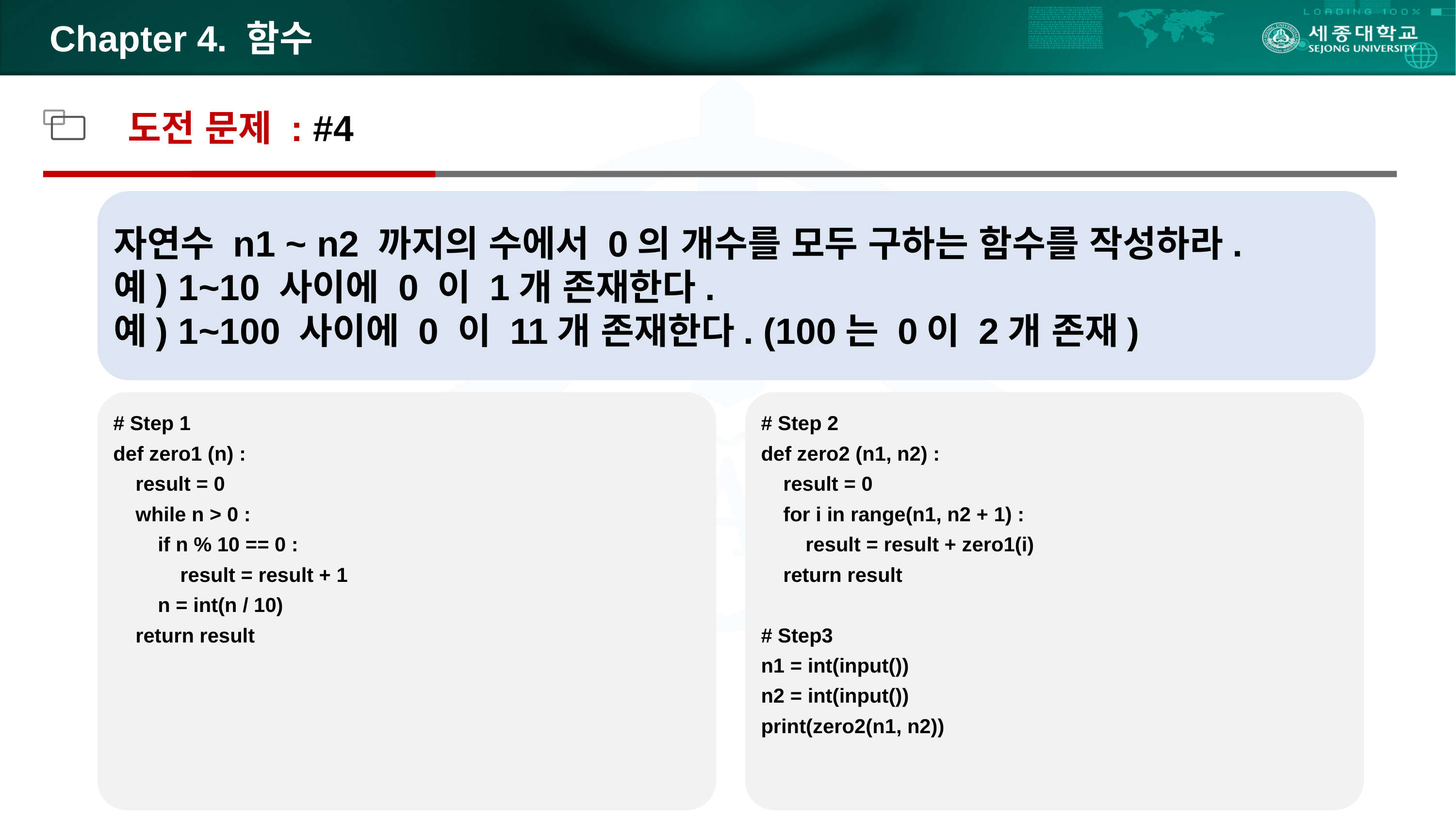

# Chapter 4. 함수
도전 문제 : #4
자연수 n1 ~ n2 까지의 수에서 0의 개수를 모두 구하는 함수를 작성하라.
예) 1~10 사이에 0 이 1개 존재한다.
예) 1~100 사이에 0 이 11개 존재한다. (100는 0이 2개 존재)
# Step 1
def zero1 (n) :
    result = 0
    while n > 0 :
        if n % 10 == 0 :
            result = result + 1
        n = int(n / 10)
    return result

# Step 2
def zero2 (n1, n2) :
    result = 0
    for i in range(n1, n2 + 1) :
        result = result + zero1(i)
    return result

# Step3
n1 = int(input())
n2 = int(input())
print(zero2(n1, n2))